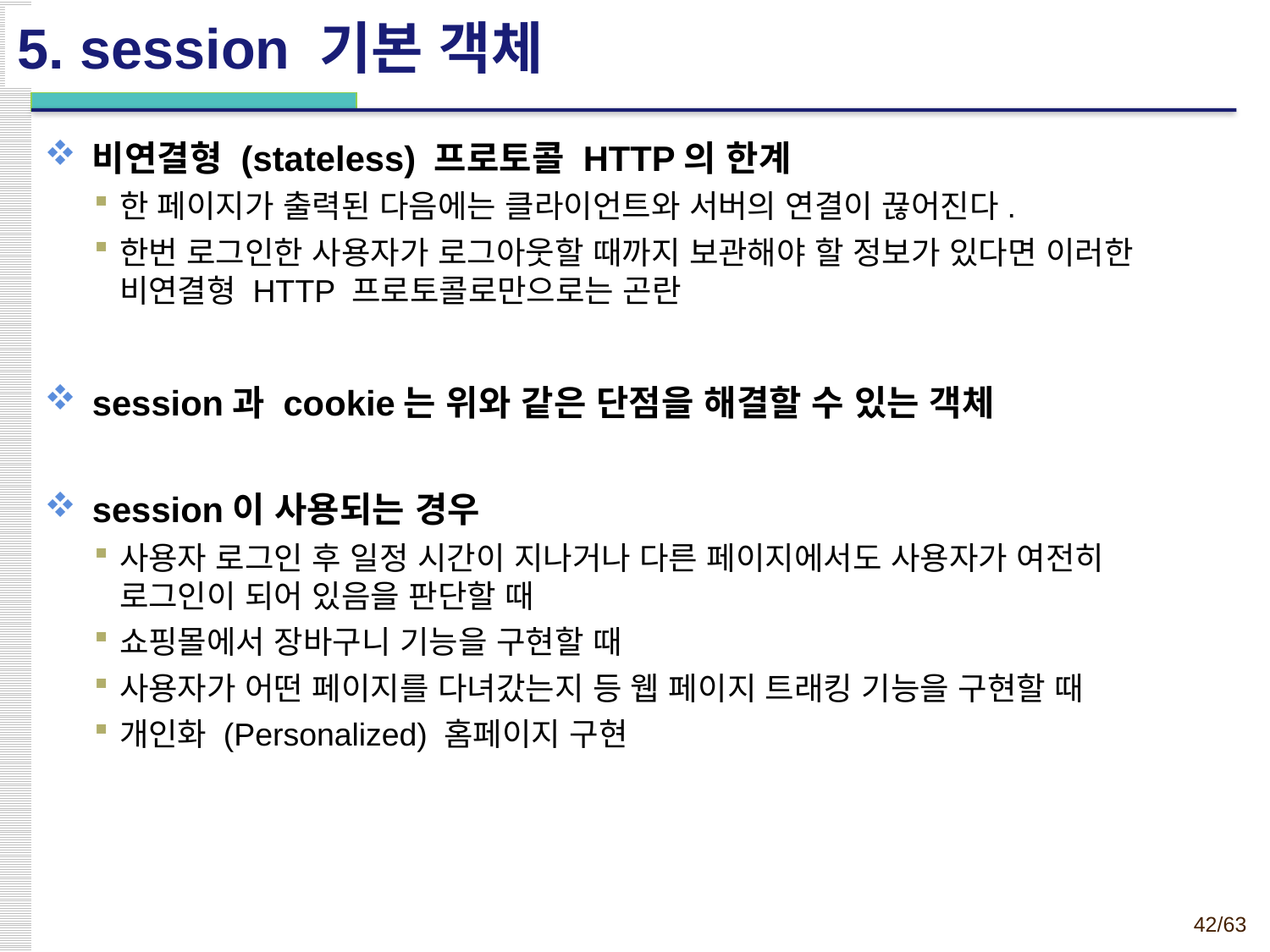

42/65
제8장

# 5. session 기본 객체
비연결형 (stateless) 프로토콜 HTTP의 한계
한 페이지가 출력된 다음에는 클라이언트와 서버의 연결이 끊어진다.
한번 로그인한 사용자가 로그아웃할 때까지 보관해야 할 정보가 있다면 이러한 비연결형 HTTP 프로토콜로만으로는 곤란

session과 cookie는 위와 같은 단점을 해결할 수 있는 객체

session이 사용되는 경우
사용자 로그인 후 일정 시간이 지나거나 다른 페이지에서도 사용자가 여전히 로그인이 되어 있음을 판단할 때
쇼핑몰에서 장바구니 기능을 구현할 때
사용자가 어떤 페이지를 다녀갔는지 등 웹 페이지 트래킹 기능을 구현할 때
개인화 (Personalized) 홈페이지 구현